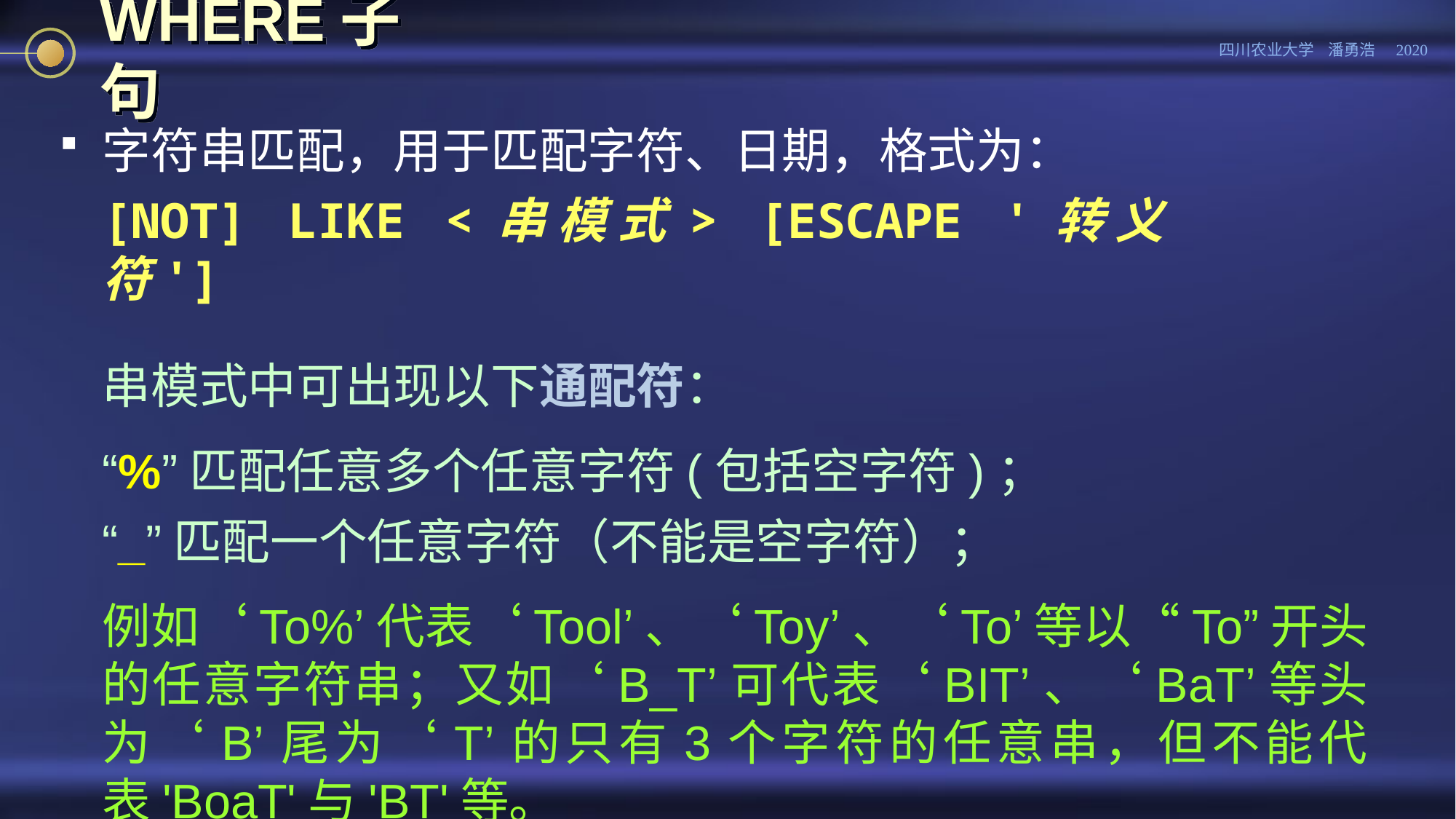

# WHERE子句
字符串匹配，用于匹配字符、日期，格式为：
	[NOT] LIKE <串模式> [ESCAPE '转义符']
	串模式中可出现以下通配符：
	“%”匹配任意多个任意字符(包括空字符)；
	“_”匹配一个任意字符（不能是空字符）；
例如‘To%’代表‘Tool’、‘Toy’、‘To’等以“To”开头的任意字符串；又如‘B_T’可代表‘BIT’、‘BaT’等头为‘B’尾为‘T’的只有3个字符的任意串，但不能代表'BoaT'与'BT'等。